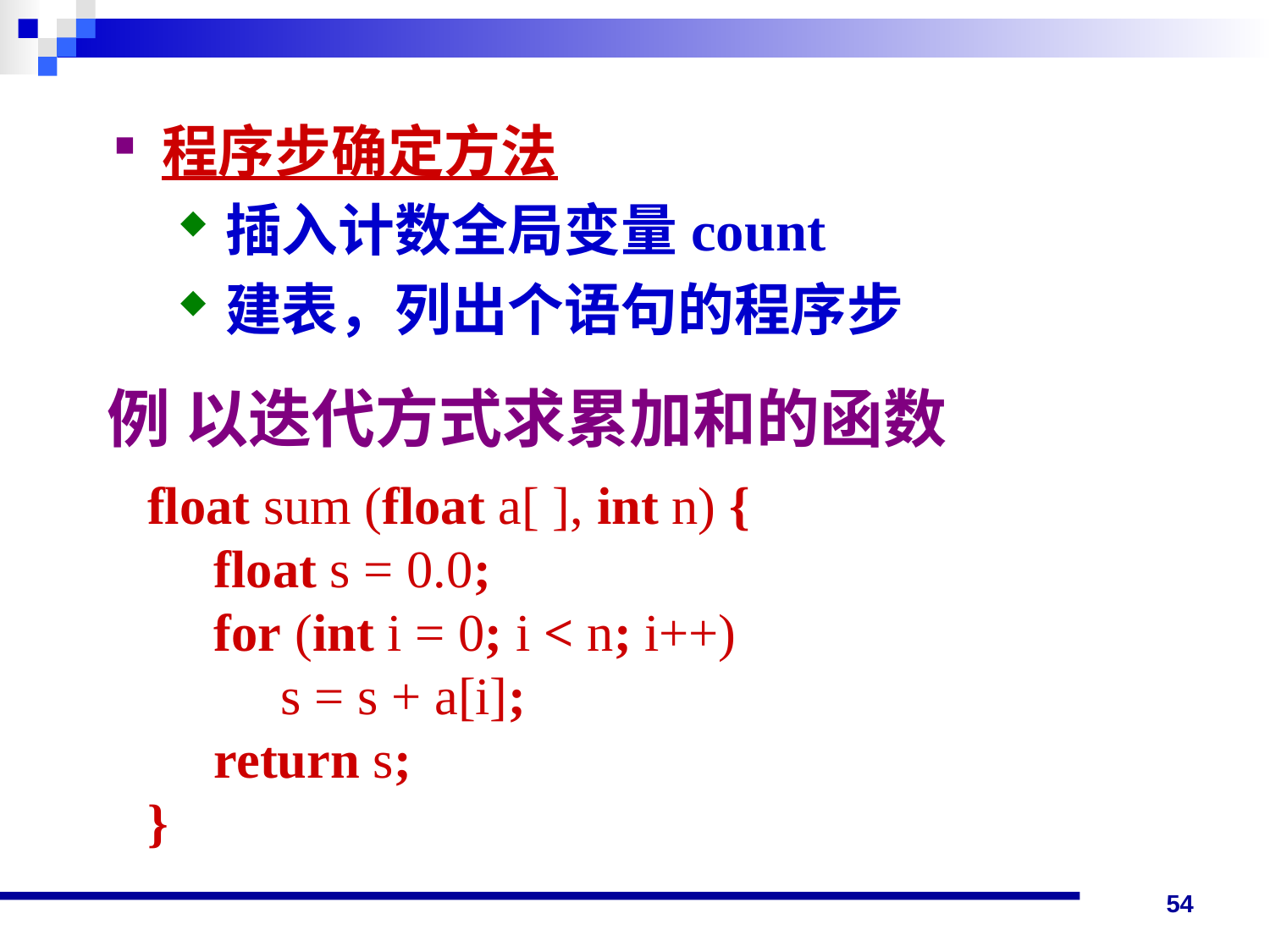

程序步确定方法
插入计数全局变量count
建表，列出个语句的程序步
例 以迭代方式求累加和的函数

   float sum (float a[ ], int n) {
        float s = 0.0;
        for (int i = 0; i < n; i++)
             s = s + a[i];
        return s;
   }
54